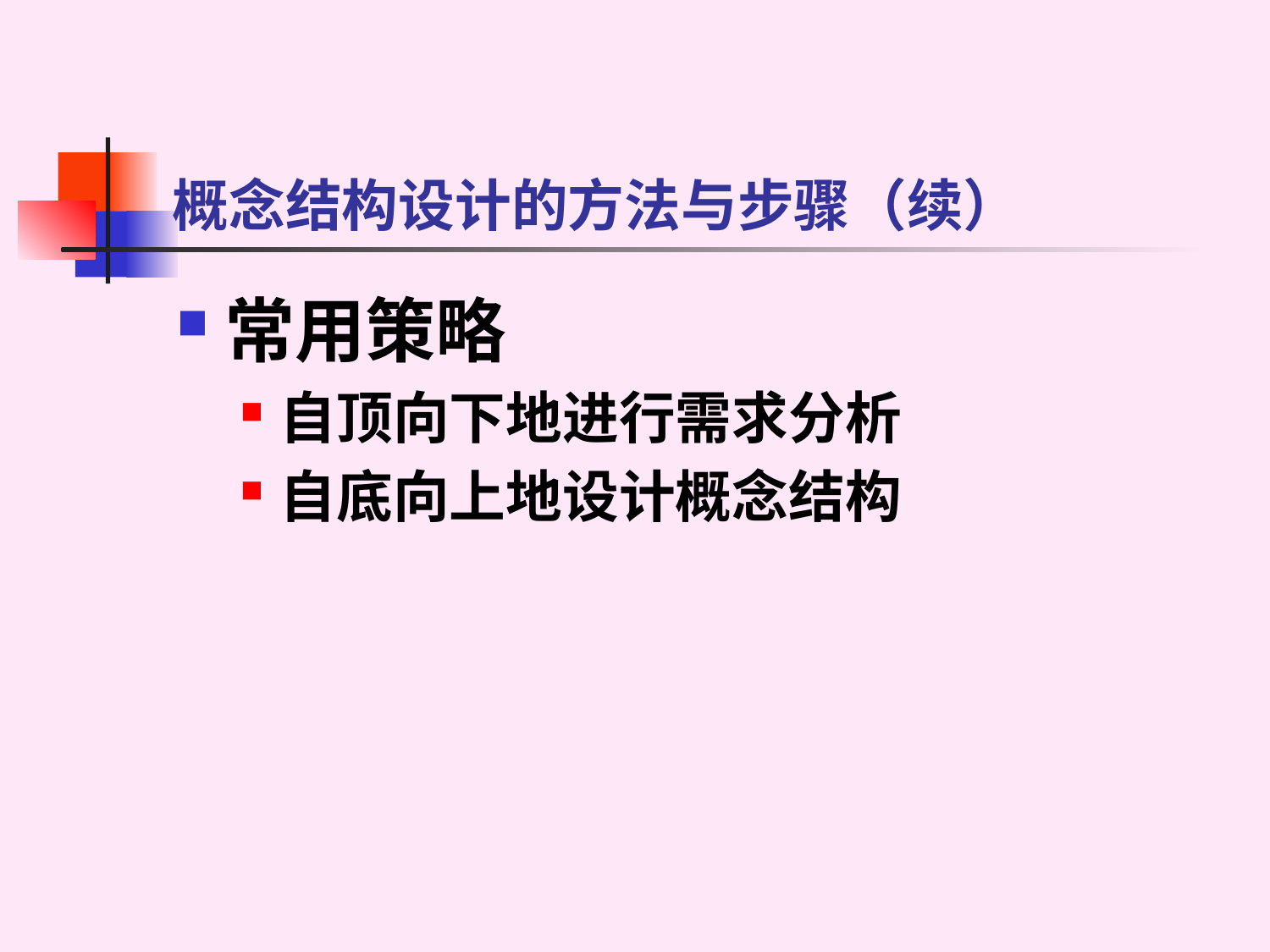

# 概念结构设计的方法与步骤（续）
常用策略
自顶向下地进行需求分析
自底向上地设计概念结构